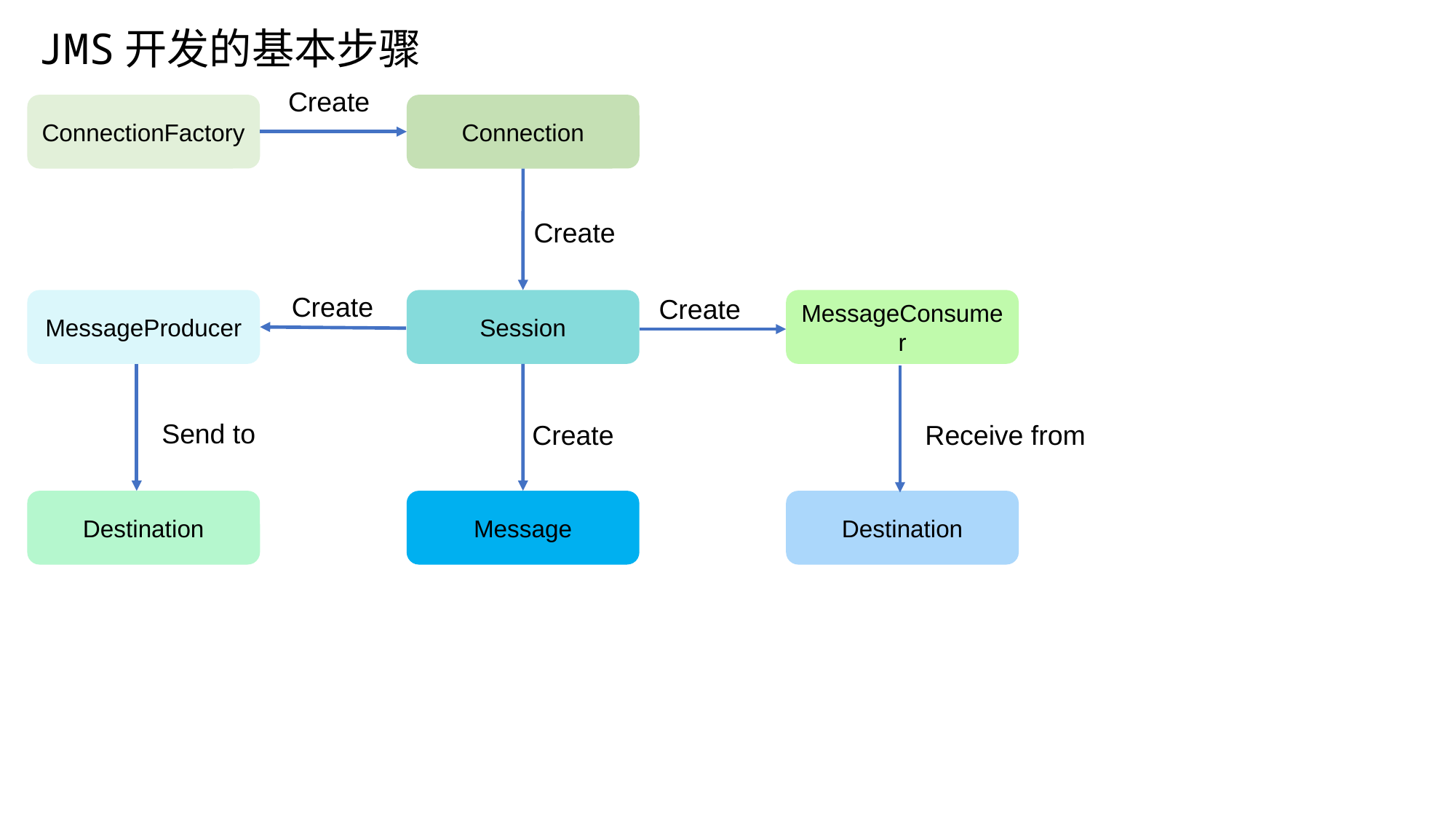

JMS开发的基本步骤
Create
ConnectionFactory
Connection
Create
Create
Create
MessageProducer
Session
MessageConsumer
Send to
Create
Receive from
Destination
Message
Destination